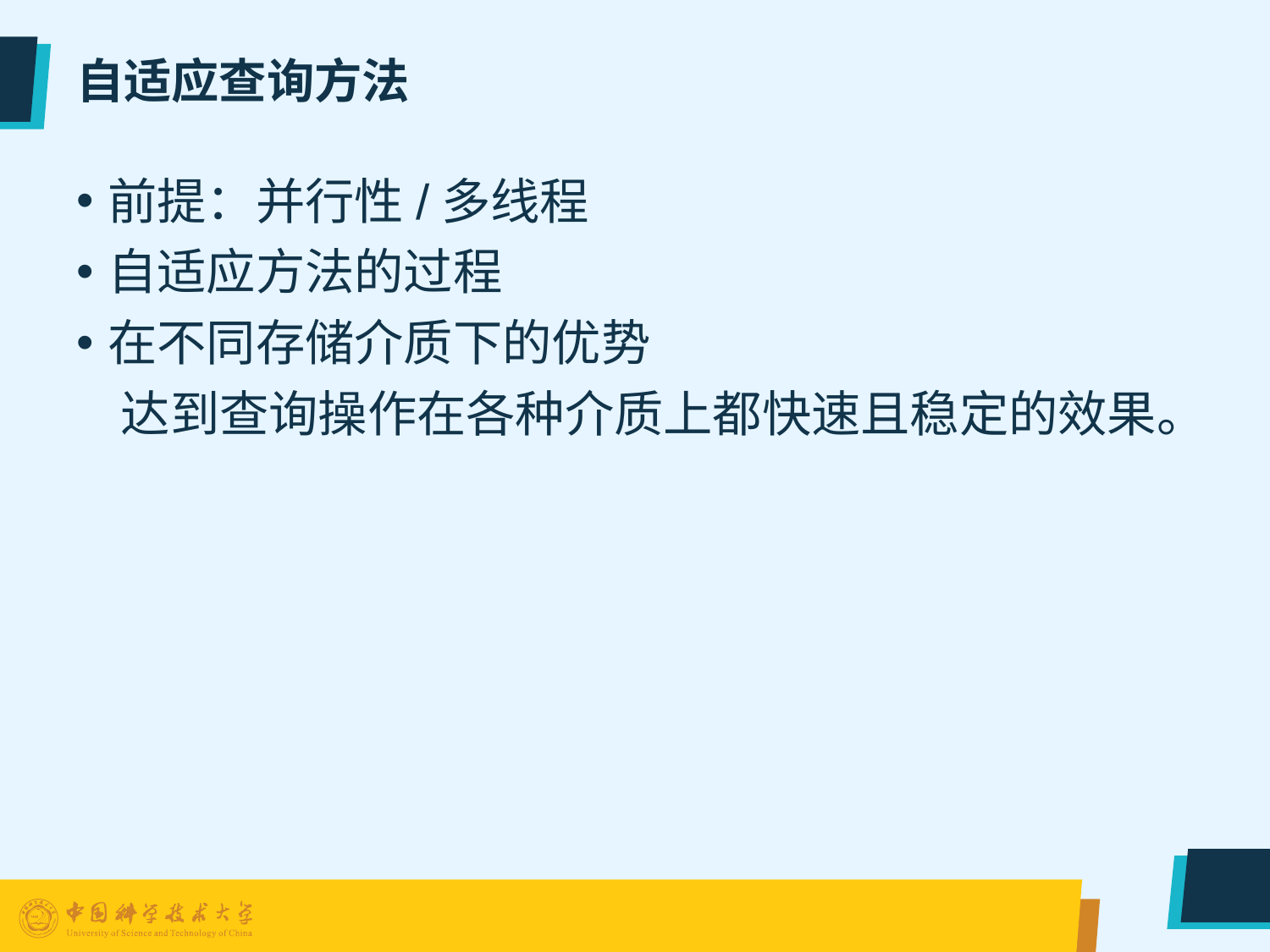

# 自适应查询方法
前提：并行性/多线程
自适应方法的过程
在不同存储介质下的优势
   达到查询操作在各种介质上都快速且稳定的效果。